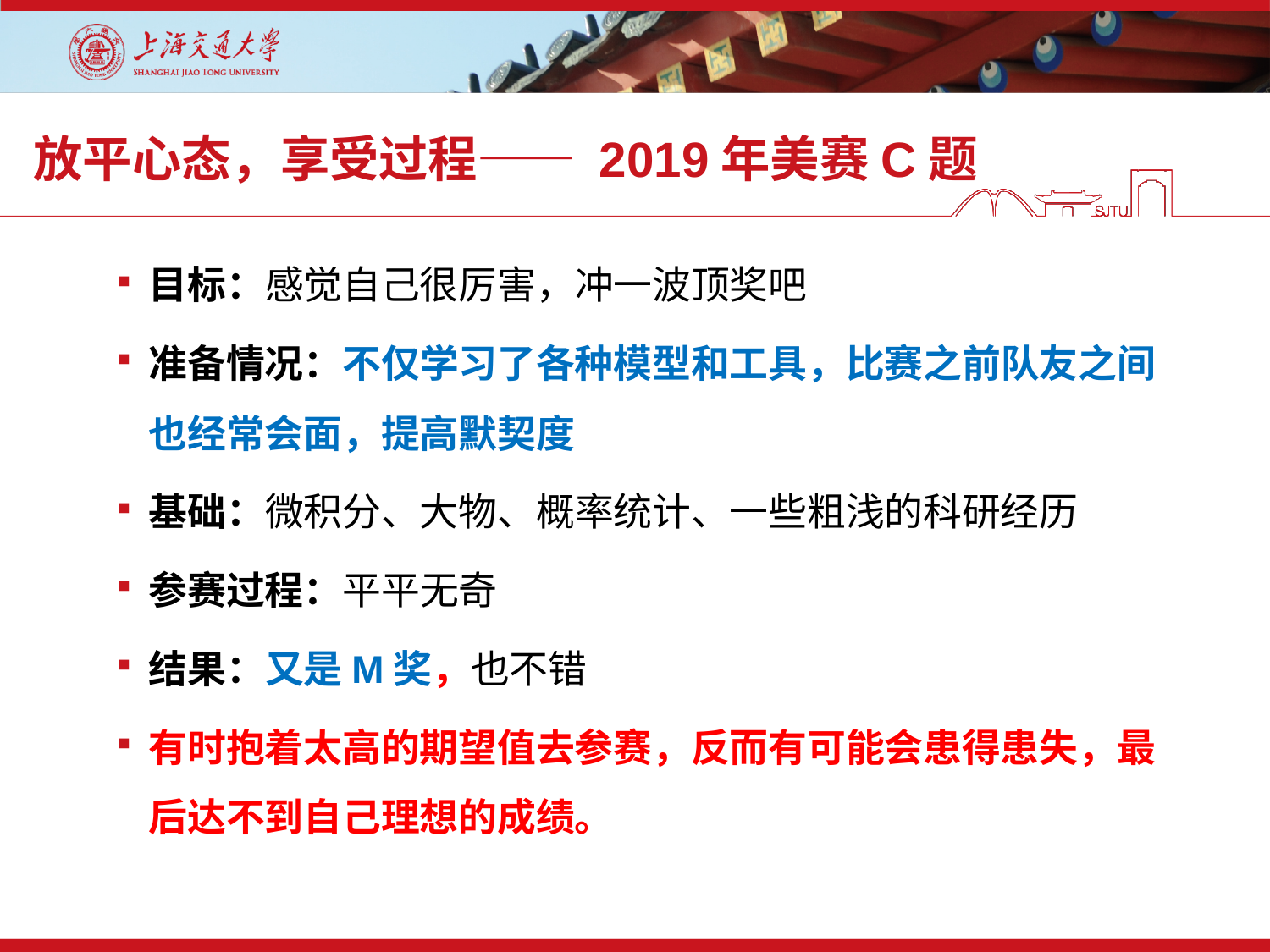

# 放平心态，享受过程—— 2019年美赛C题
目标：感觉自己很厉害，冲一波顶奖吧
准备情况：不仅学习了各种模型和工具，比赛之前队友之间也经常会面，提高默契度
基础：微积分、大物、概率统计、一些粗浅的科研经历
参赛过程：平平无奇
结果：又是M奖，也不错
有时抱着太高的期望值去参赛，反而有可能会患得患失，最后达不到自己理想的成绩。